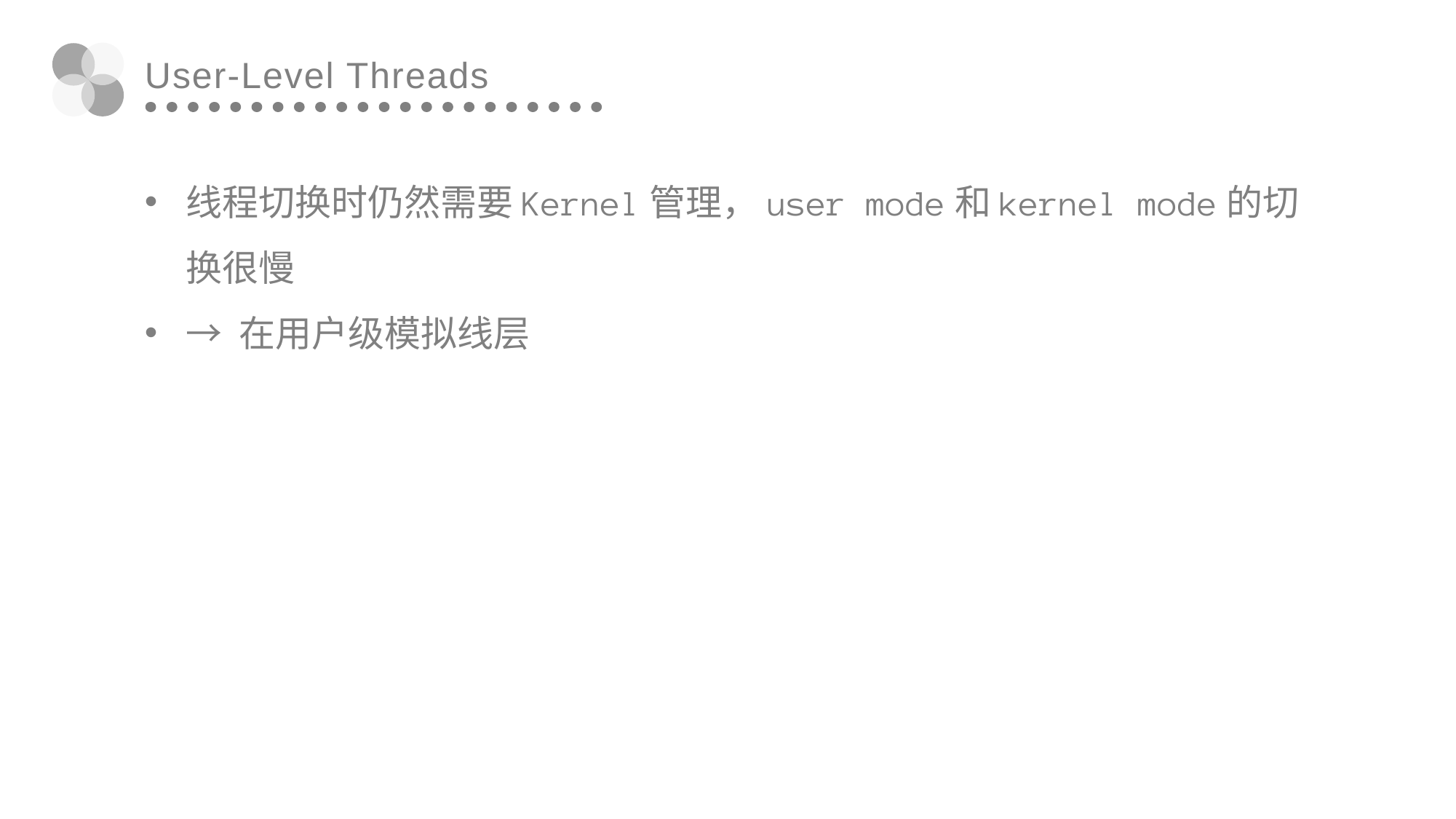

User-Level Threads
线程切换时仍然需要Kernel管理，user mode和kernel mode的切换很慢
→ 在用户级模拟线层